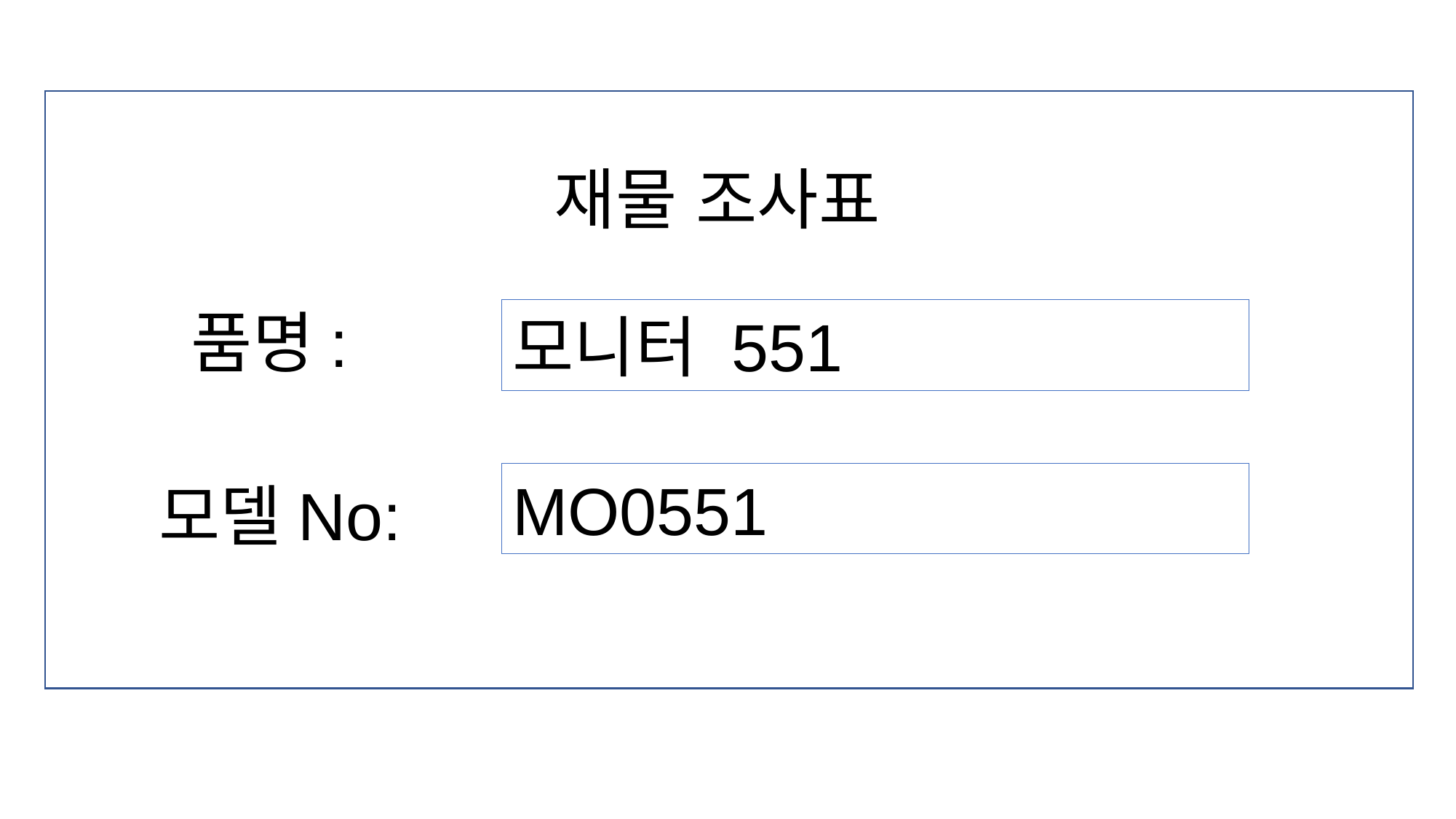

재물 조사표
품명:
모니터 551
MO0551
모델No: